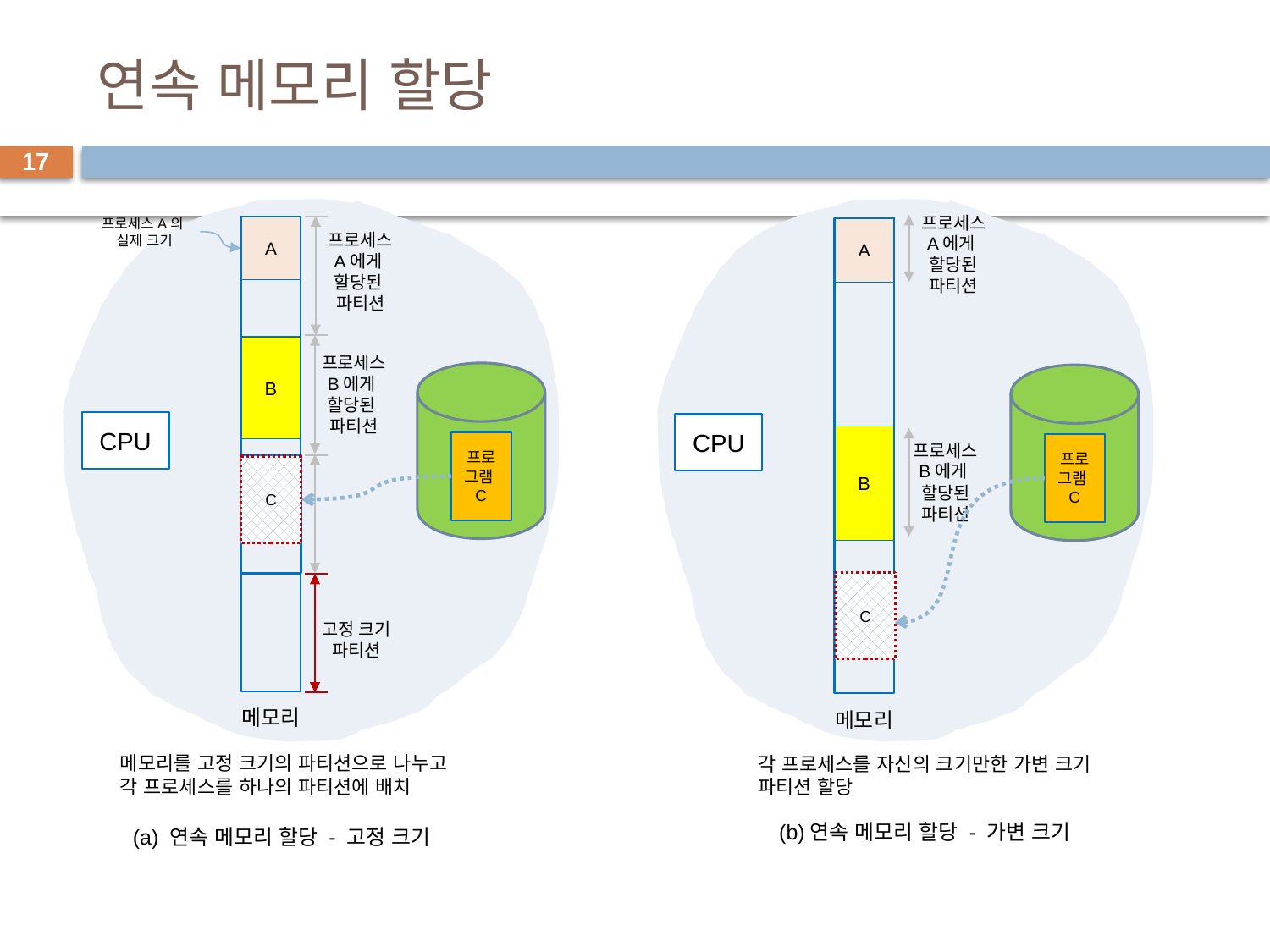

# 연속 메모리 할당
17

프로세스
A에게
할당된
파티션
프로세스A의
실제 크기
A

A

프로세스
A에게
할당된
파티션

B
프로세스
B에게
할당된
파티션

CPU
CPU
B
프로그램C
프로세스
B에게
할당된
파티션
프로그램C

C
C

고정 크기
파티션
메모리
메모리
메모리를 고정 크기의 파티션으로 나누고
각 프로세스를 하나의 파티션에 배치
각 프로세스를 자신의 크기만한 가변 크기 파티션 할당
(b)연속 메모리 할당 - 가변 크기
(a) 연속 메모리 할당 - 고정 크기